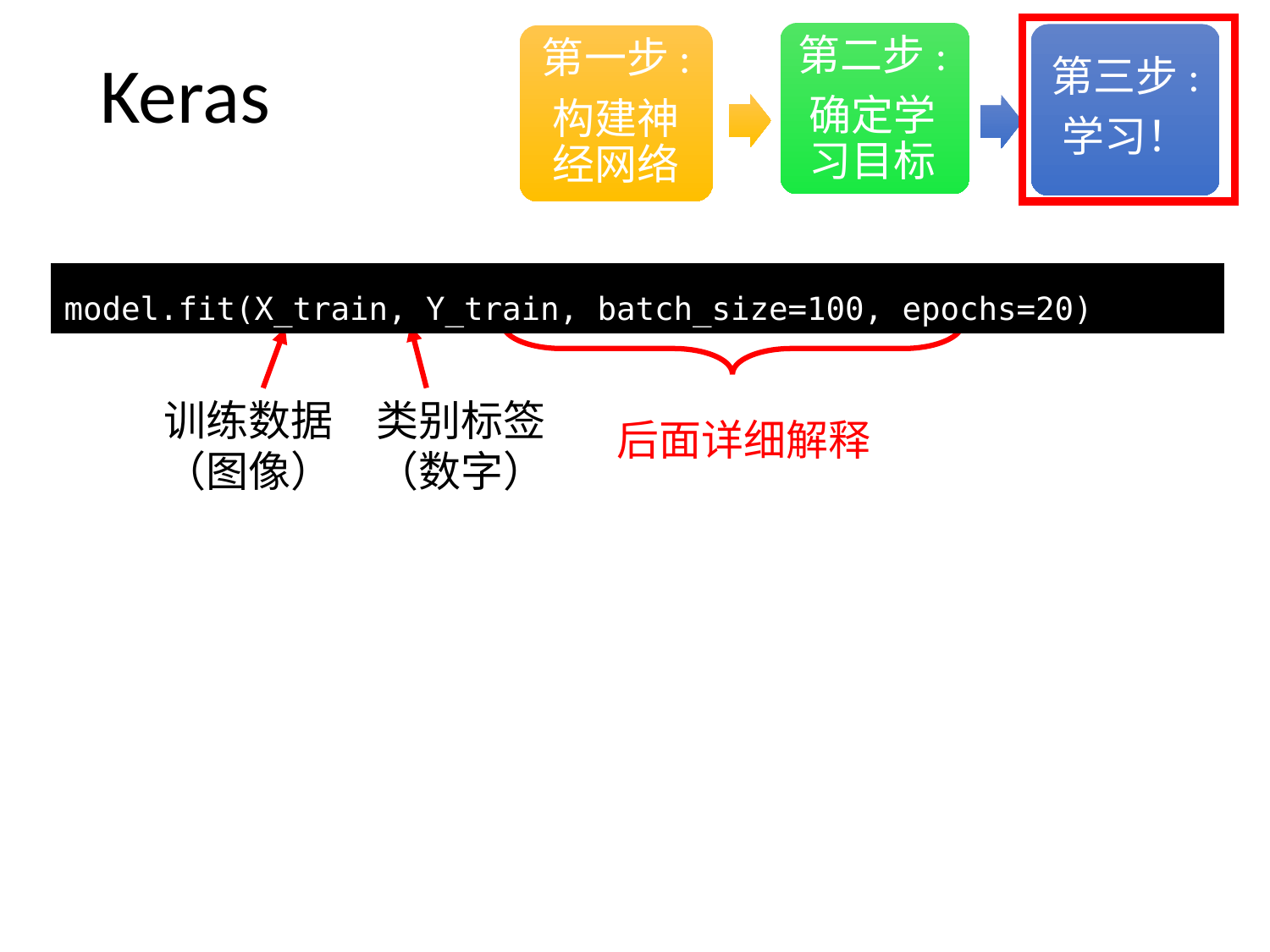

# Keras

第二步:
确定学习目标

第三步:
学习！

第一步:
构建神经网络

model.fit(X_train, Y_train, batch_size=100, epochs=20)
训练数据（图像）
类别标签（数字）
后面详细解释